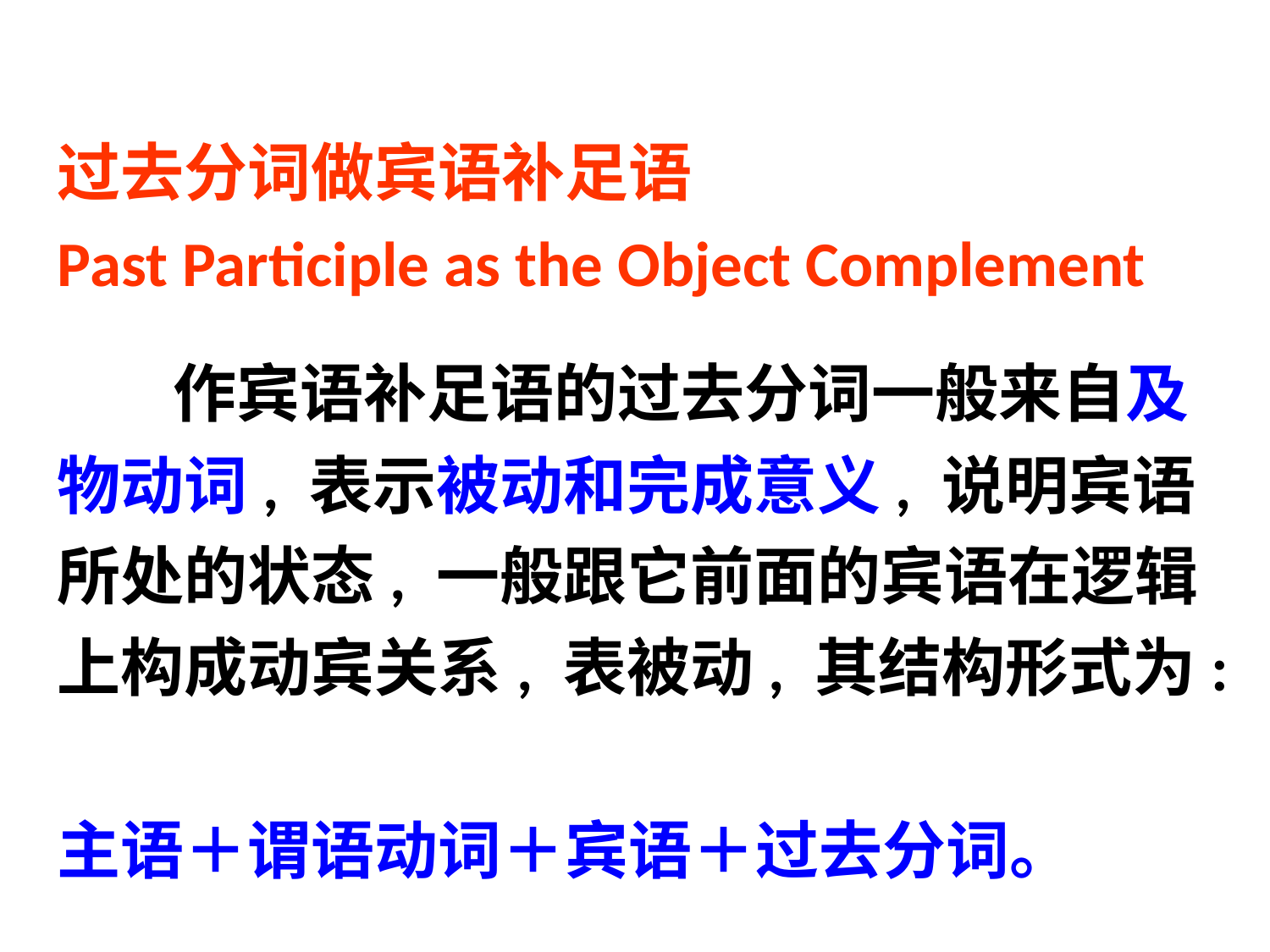

过去分词做宾语补足语
Past Participle as the Object Complement
       作宾语补足语的过去分词一般来自及物动词, 表示被动和完成意义, 说明宾语所处的状态, 一般跟它前面的宾语在逻辑上构成动宾关系, 表被动, 其结构形式为:
主语＋谓语动词＋宾语＋过去分词。